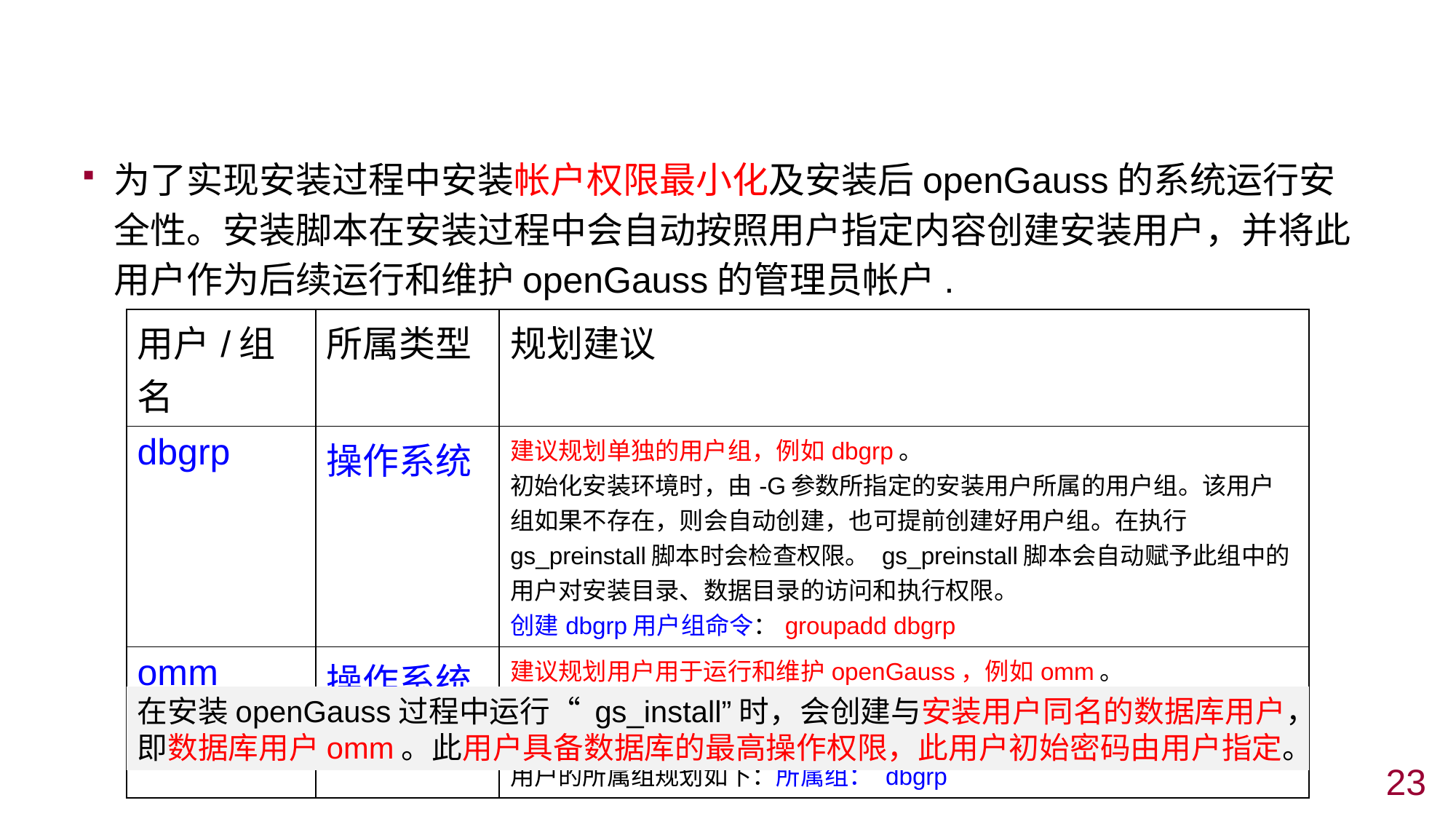

#
为了实现安装过程中安装帐户权限最小化及安装后openGauss的系统运行安全性。安装脚本在安装过程中会自动按照用户指定内容创建安装用户，并将此用户作为后续运行和维护openGauss的管理员帐户.

| 用户/组名 | 所属类型 | 规划建议 |
| --- | --- | --- |
| dbgrp | 操作系统 | 建议规划单独的用户组，例如dbgrp。 初始化安装环境时，由-G参数所指定的安装用户所属的用户组。该用户组如果不存在，则会自动创建，也可提前创建好用户组。在执行gs\_preinstall脚本时会检查权限。 gs\_preinstall脚本会自动赋予此组中的用户对安装目录、数据目录的访问和执行权限。 创建dbgrp用户组命令：groupadd dbgrp |
| omm | 操作系统 | 建议规划用户用于运行和维护openGauss，例如omm。 初始化安装环境时，由-U参数所指定和自动创建的操作系统用户，如果已经存在该用户，请清理该用户或更换初始化用户。从安全性考虑，对此用户的所属组规划如下：所属组： dbgrp |
在安装openGauss过程中运行“ gs_install”时，会创建与安装用户同名的数据库用户，即数据库用户omm。此用户具备数据库的最高操作权限，此用户初始密码由用户指定。
23